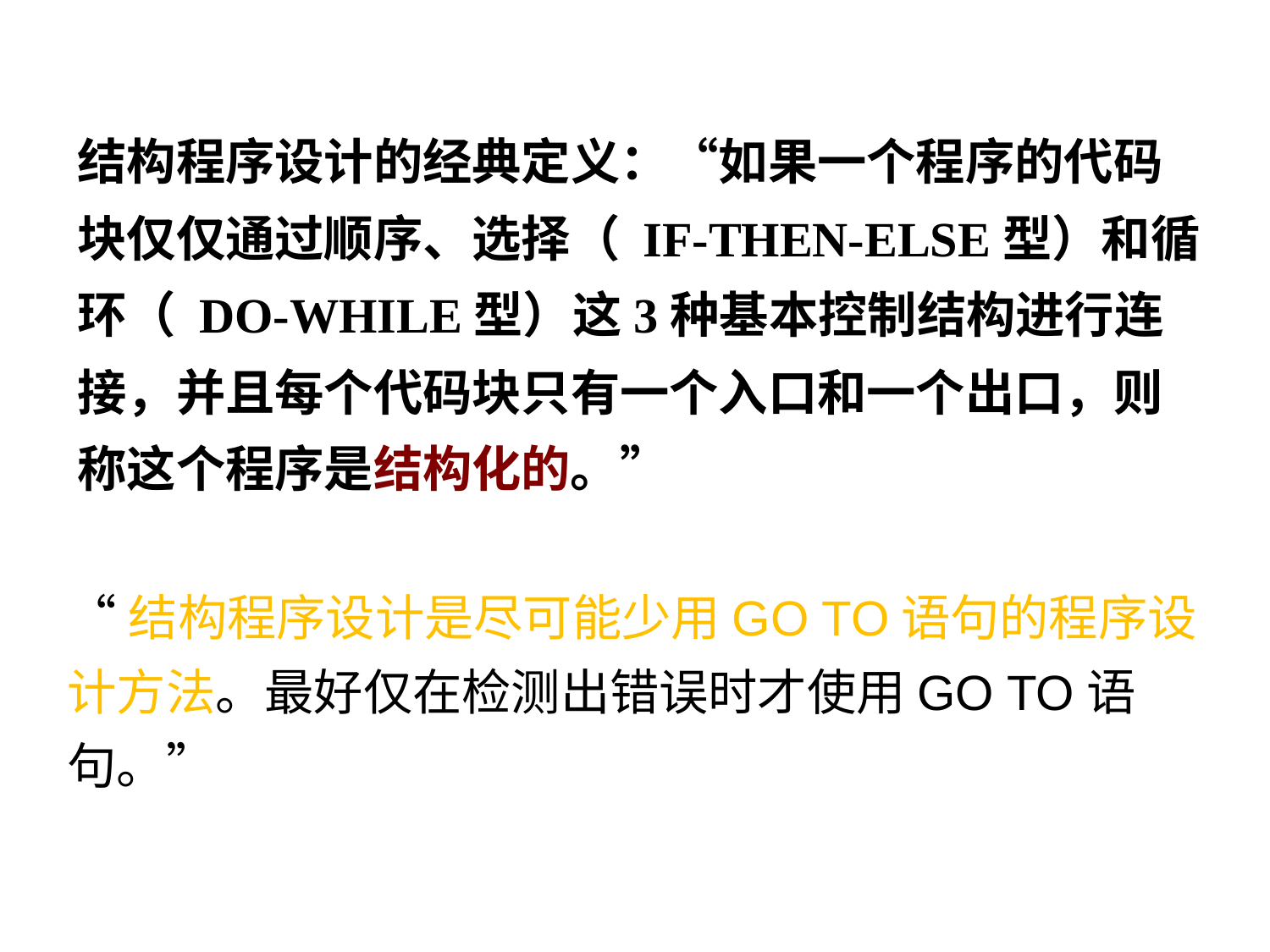

结构程序设计的经典定义：“如果一个程序的代码块仅仅通过顺序、选择（ IF-THEN-ELSE型）和循环（ DO-WHILE型）这3种基本控制结构进行连接，并且每个代码块只有一个入口和一个出口，则称这个程序是结构化的。”
“结构程序设计是尽可能少用GO TO语句的程序设计方法。最好仅在检测出错误时才使用GO TO语句。”